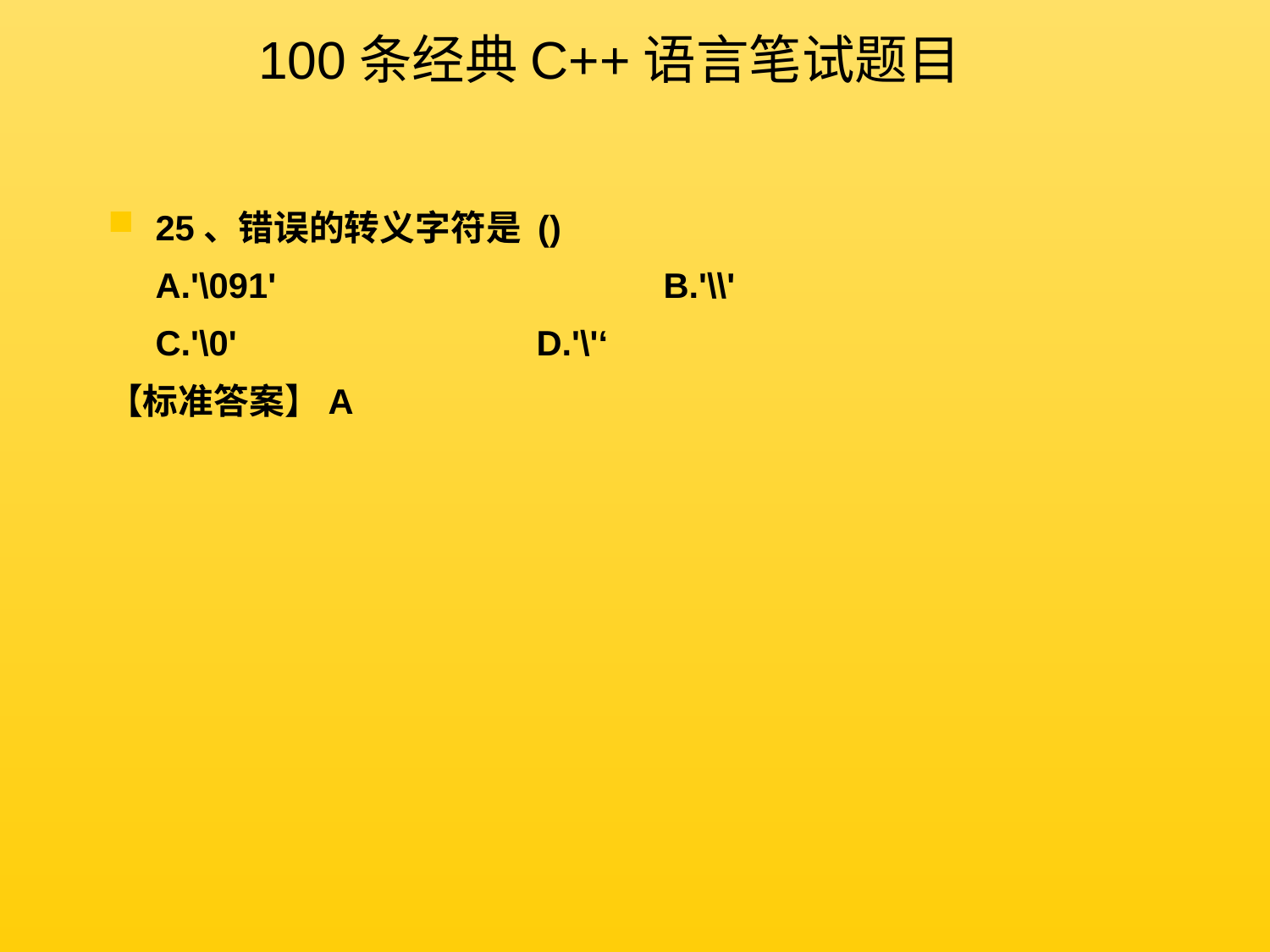

100条经典C++语言笔试题目
25、错误的转义字符是 ()
	A.'\091' 			B.'\\'
	C.'\0' 			D.'\'‘
【标准答案】A